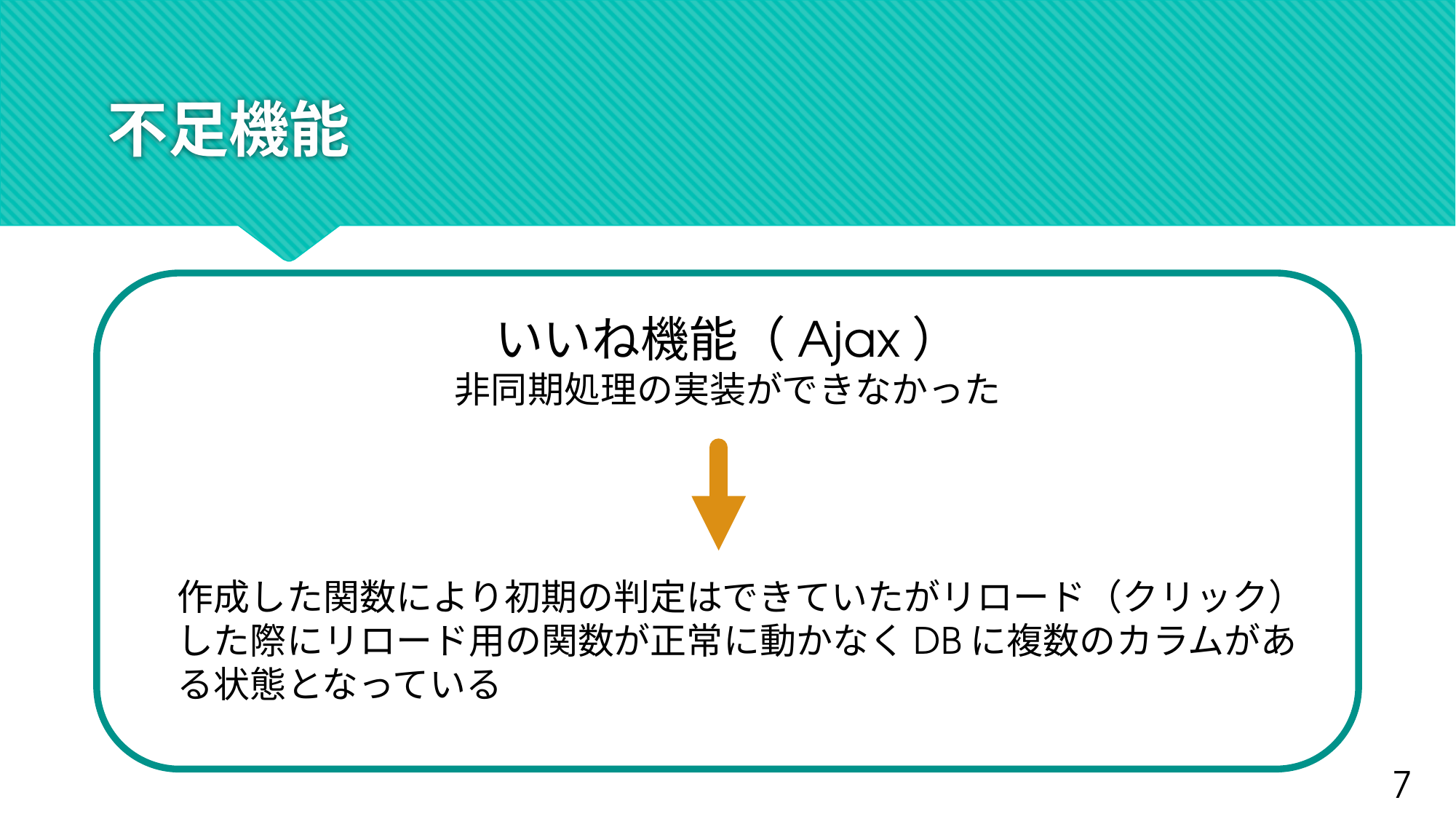

# 不足機能

いいね機能（Ajax）
非同期処理の実装ができなかった
作成した関数により初期の判定はできていたがリロード（クリック）した際にリロード用の関数が正常に動かなくDBに複数のカラムがある状態となっている

7